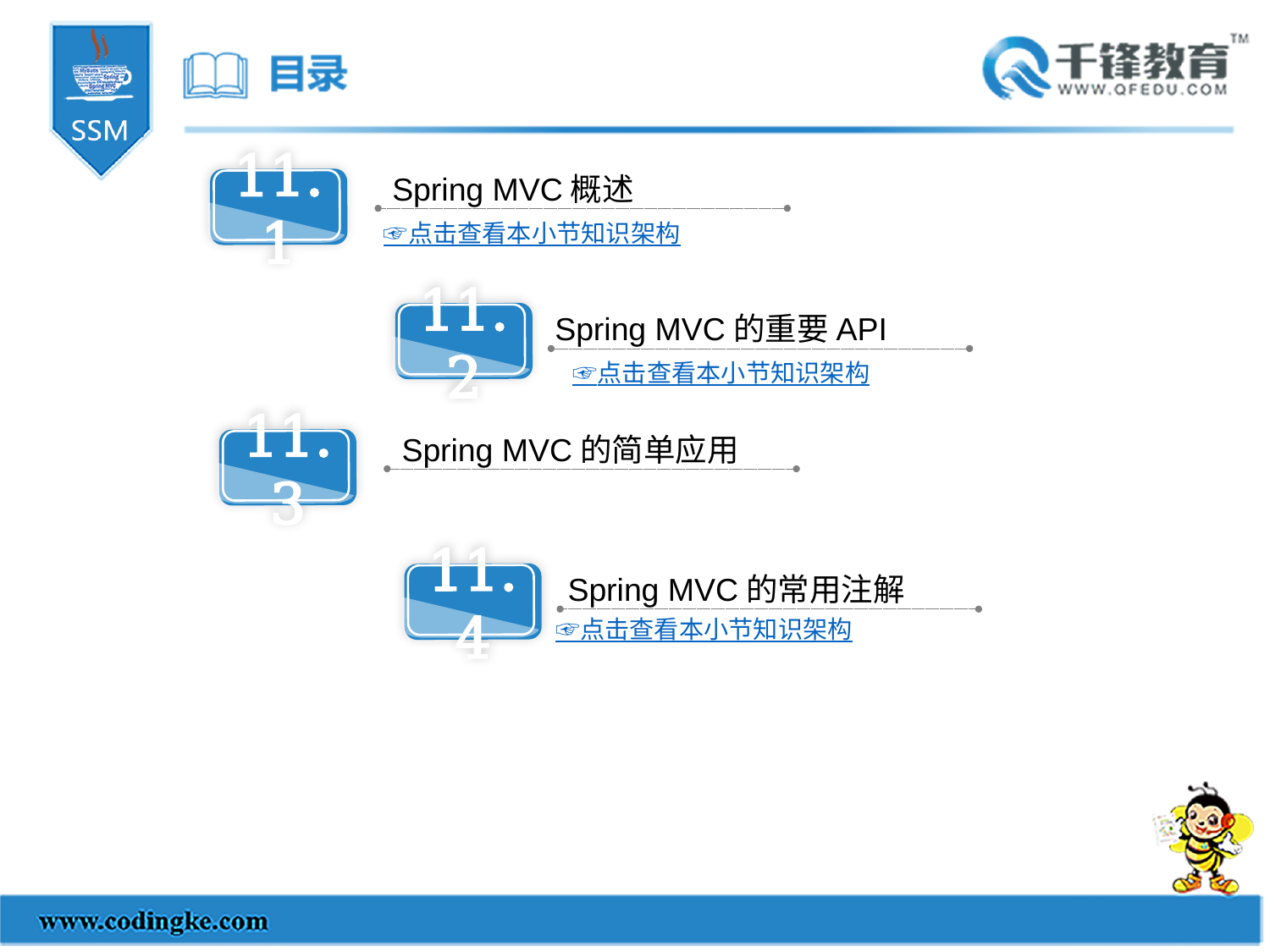

Spring MVC概述
11.1

☞点击查看本小节知识架构
Spring MVC的重要API

11.2

☞点击查看本小节知识架构
Spring MVC的简单应用
11.3

Spring MVC的常用注解

11.4

☞点击查看本小节知识架构